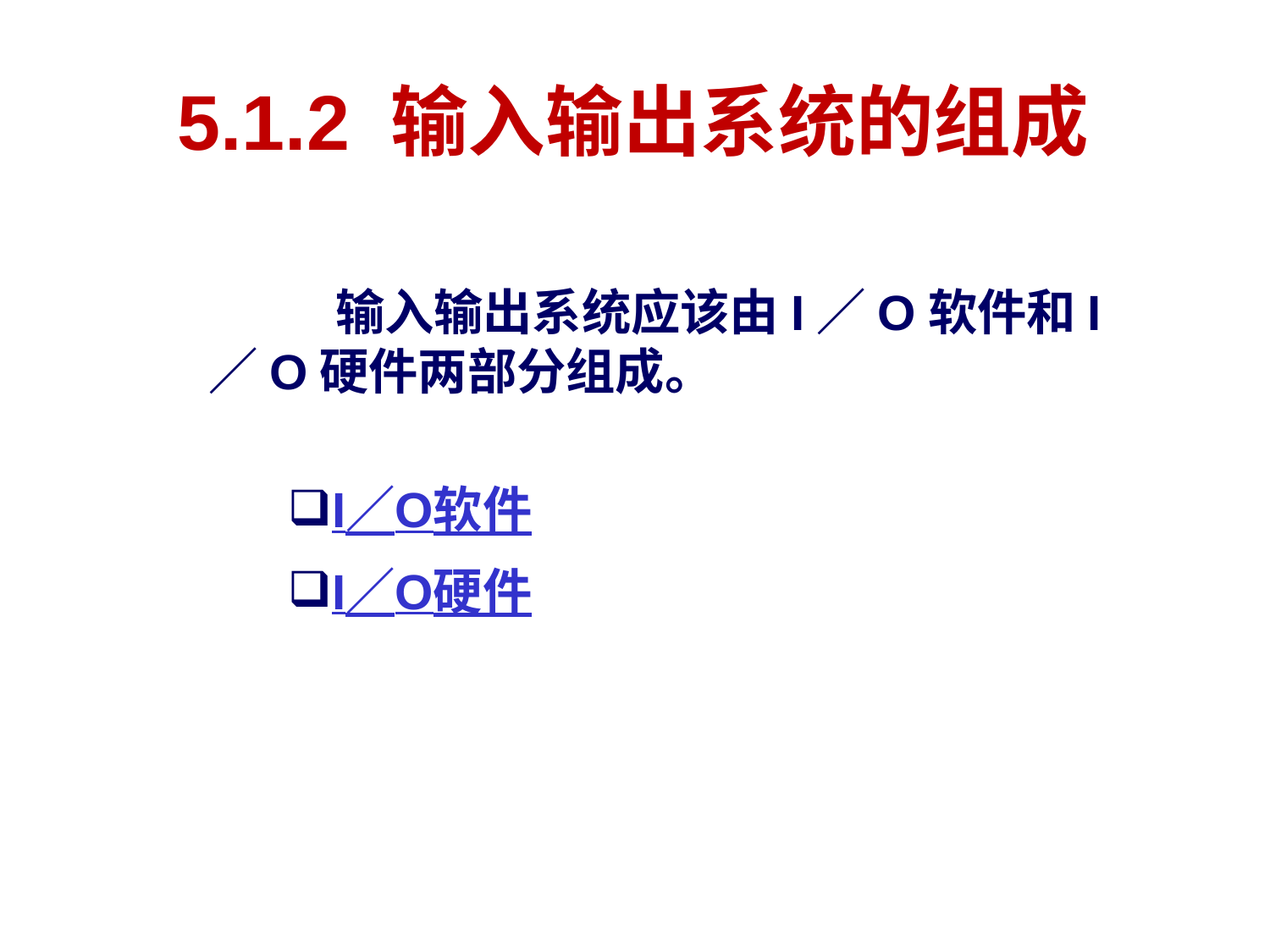

# 5.1.2 输入输出系统的组成
		输入输出系统应该由I／O软件和I／O硬件两部分组成。

I／O软件
I／O硬件